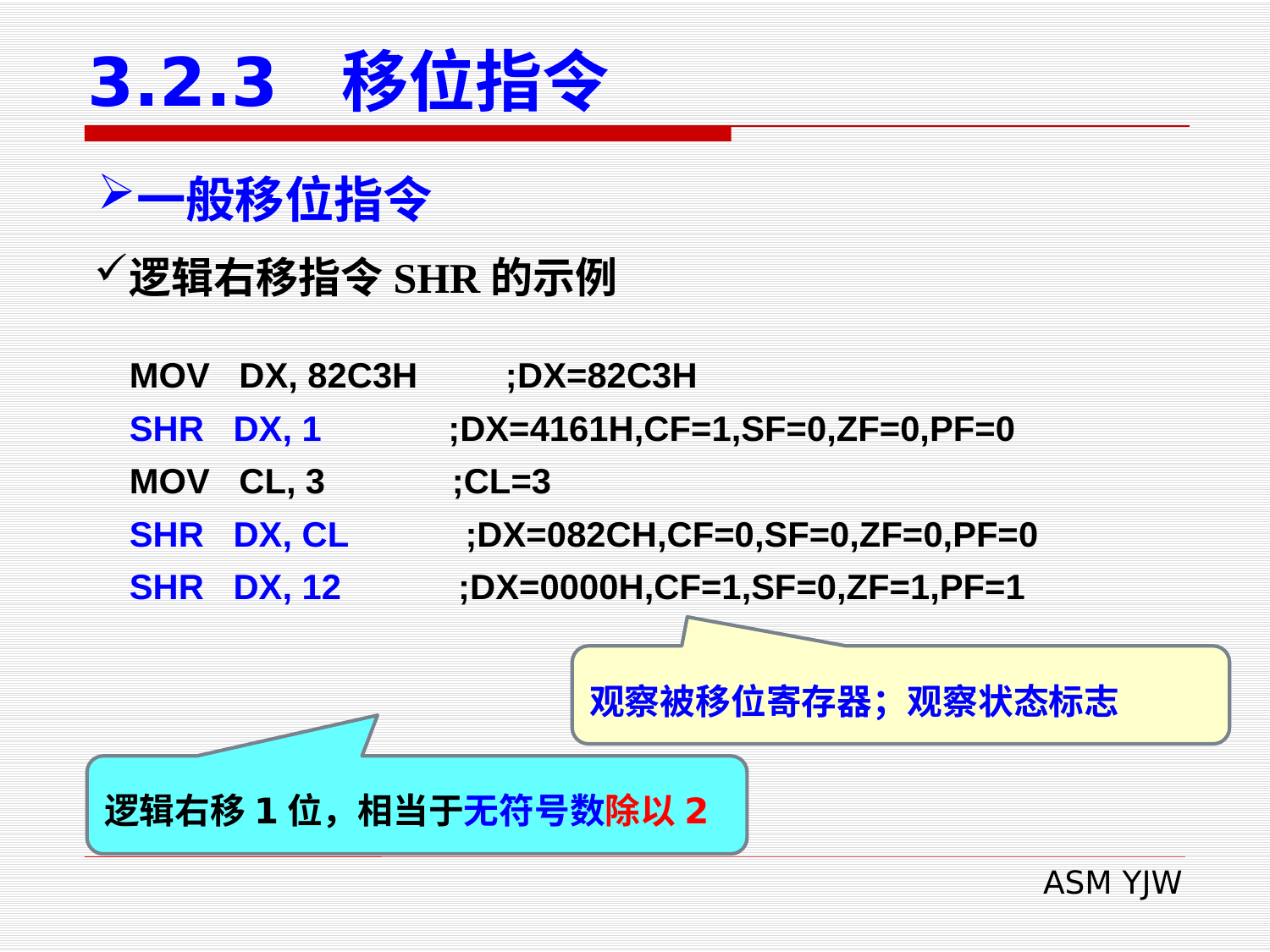

# 3.2.3  移位指令
一般移位指令
逻辑右移指令SHR的示例
MOV   DX, 82C3H         ;DX=82C3H
SHR   DX, 1             ;DX=4161H,CF=1,SF=0,ZF=0,PF=0
MOV   CL, 3             ;CL=3
SHR   DX, CL            ;DX=082CH,CF=0,SF=0,ZF=0,PF=0
SHR   DX, 12            ;DX=0000H,CF=1,SF=0,ZF=1,PF=1
观察被移位寄存器；观察状态标志
逻辑右移1位，相当于无符号数除以2